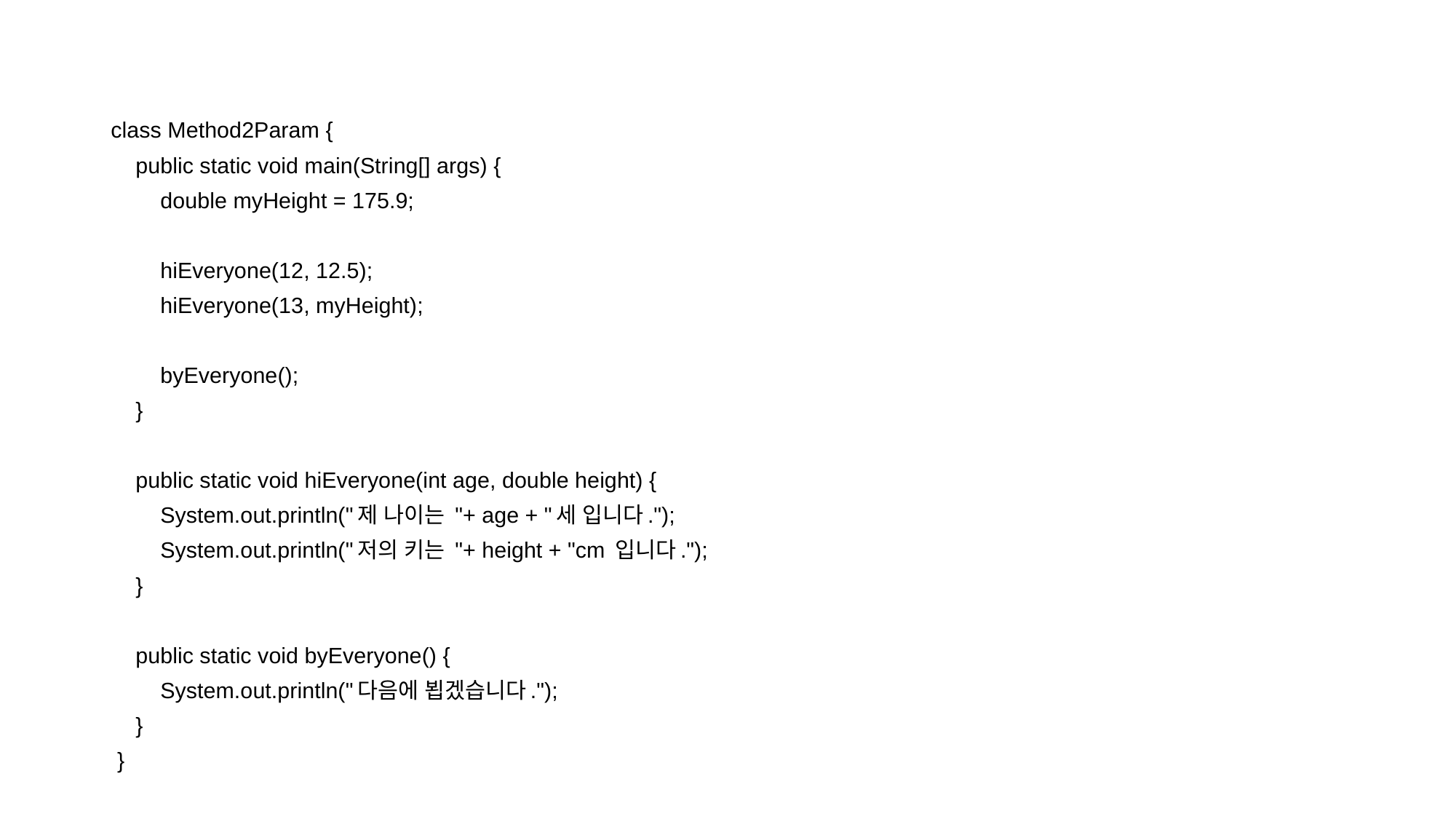

#
class Method2Param {
    public static void main(String[] args) {
        double myHeight = 175.9;

        hiEveryone(12, 12.5);
        hiEveryone(13, myHeight);

        byEveryone();
    }

    public static void hiEveryone(int age, double height) {
        System.out.println("제 나이는 "+ age + "세 입니다.");
        System.out.println("저의 키는 "+ height + "cm 입니다.");
    }

    public static void byEveryone() {
        System.out.println("다음에 뵙겠습니다.");
    }
 }